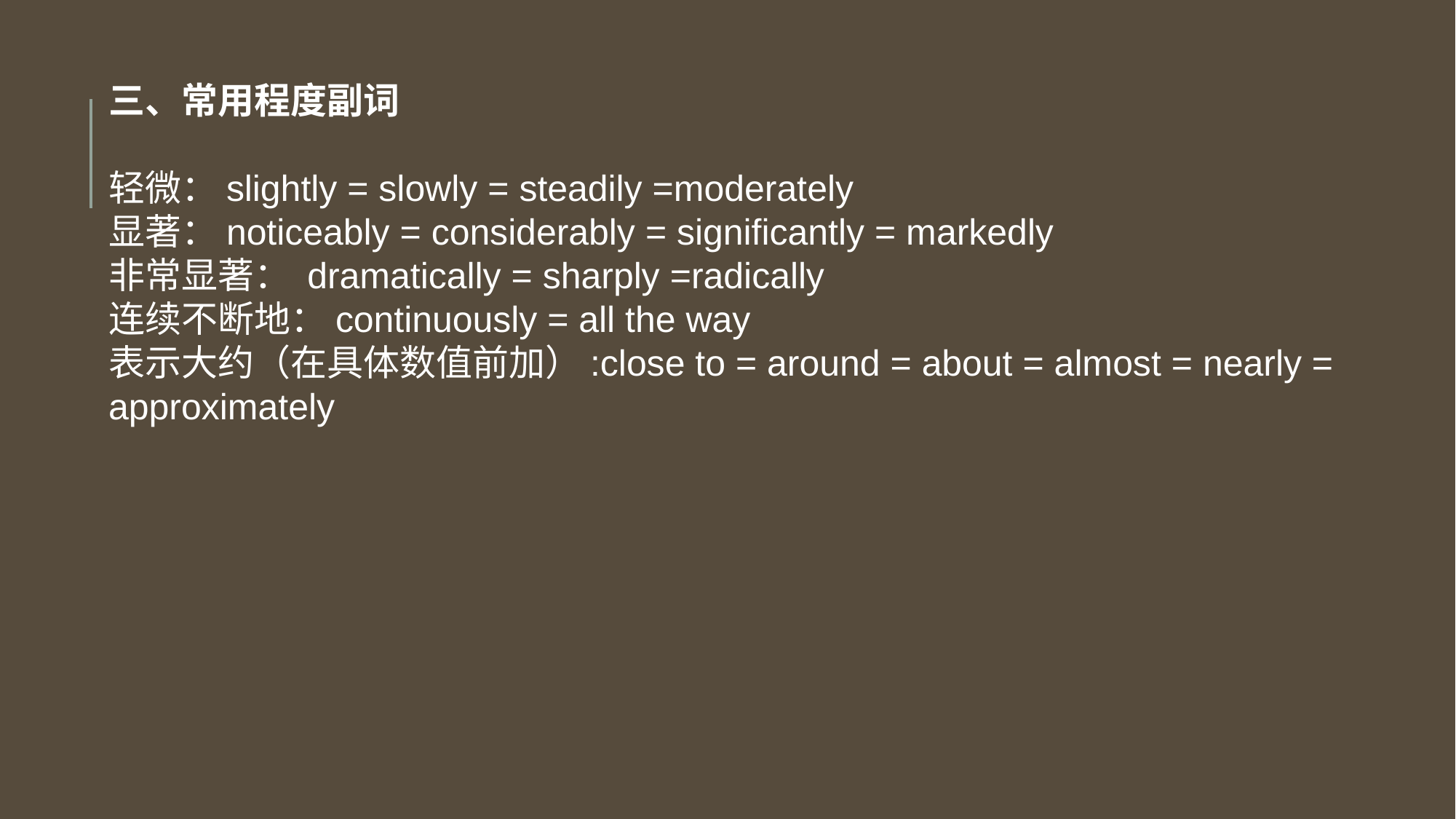

三、常用程度副词

轻微：slightly = slowly = steadily =moderately
显著：noticeably = considerably = significantly = markedly
非常显著： dramatically = sharply =radically
连续不断地：continuously = all the way
表示大约（在具体数值前加）:close to = around = about = almost = nearly = approximately